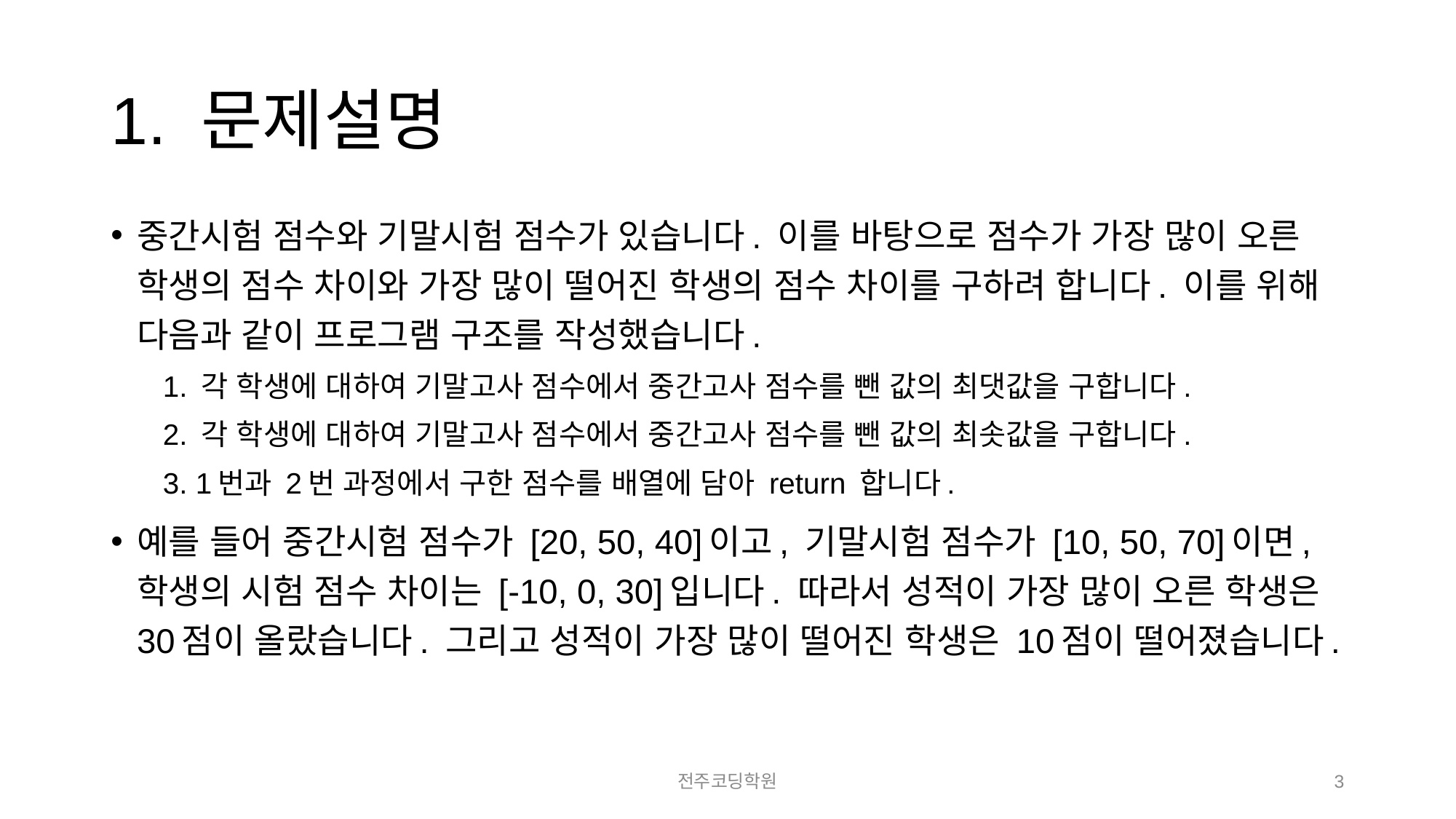

# 1. 문제설명
중간시험 점수와 기말시험 점수가 있습니다. 이를 바탕으로 점수가 가장 많이 오른 학생의 점수 차이와 가장 많이 떨어진 학생의 점수 차이를 구하려 합니다. 이를 위해 다음과 같이 프로그램 구조를 작성했습니다.
1. 각 학생에 대하여 기말고사 점수에서 중간고사 점수를 뺀 값의 최댓값을 구합니다.
2. 각 학생에 대하여 기말고사 점수에서 중간고사 점수를 뺀 값의 최솟값을 구합니다.
3. 1번과 2번 과정에서 구한 점수를 배열에 담아 return 합니다.
예를 들어 중간시험 점수가 [20, 50, 40]이고, 기말시험 점수가 [10, 50, 70]이면, 학생의 시험 점수 차이는 [-10, 0, 30]입니다. 따라서 성적이 가장 많이 오른 학생은 30점이 올랐습니다. 그리고 성적이 가장 많이 떨어진 학생은 10점이 떨어졌습니다.
전주코딩학원
3